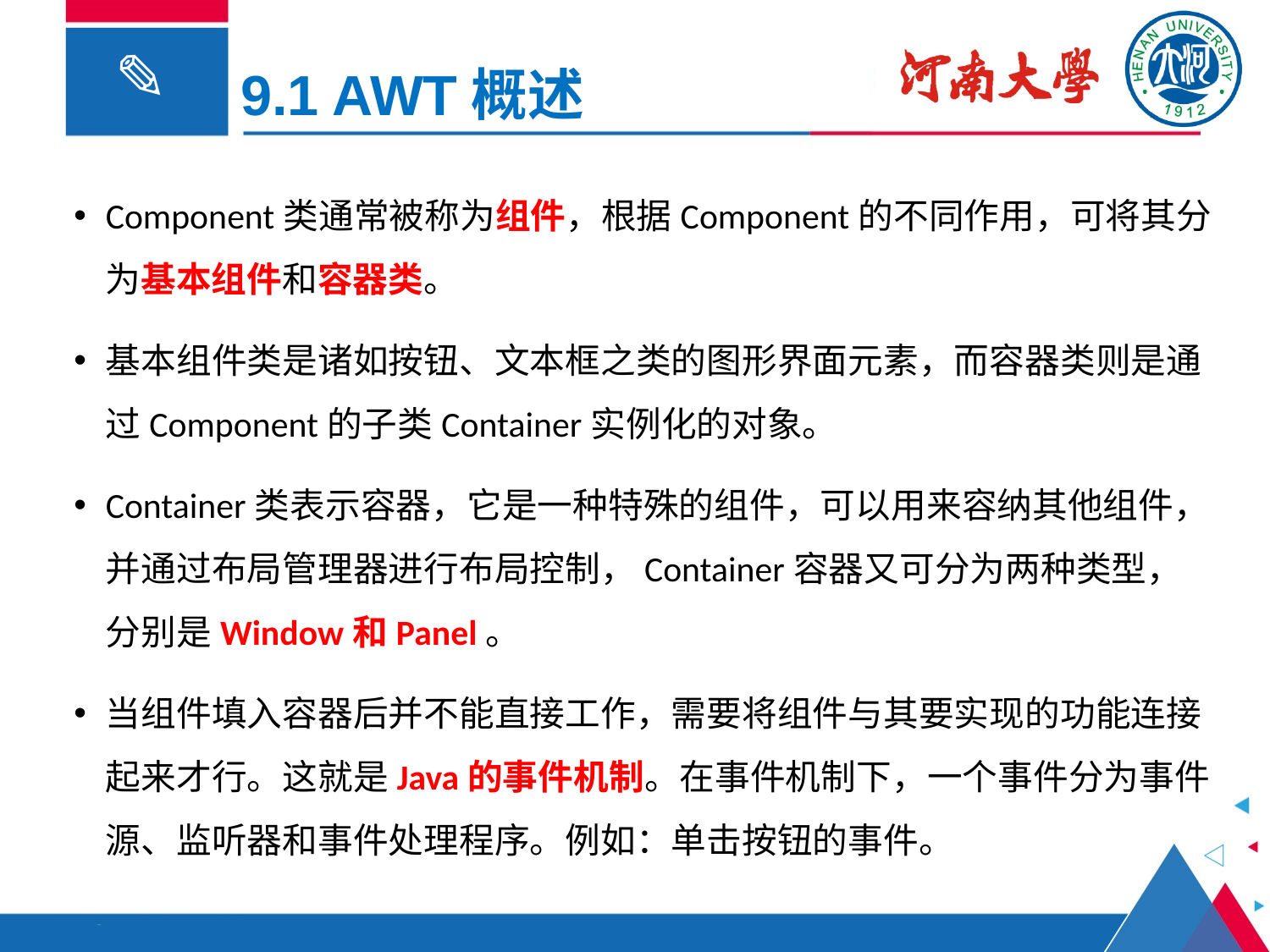

9.1 AWT概述
Component类通常被称为组件，根据Component的不同作用，可将其分为基本组件和容器类。
基本组件类是诸如按钮、文本框之类的图形界面元素，而容器类则是通过Component的子类Container实例化的对象。
Container类表示容器，它是一种特殊的组件，可以用来容纳其他组件，并通过布局管理器进行布局控制，Container容器又可分为两种类型，分别是Window和Panel。
当组件填入容器后并不能直接工作，需要将组件与其要实现的功能连接起来才行。这就是Java的事件机制。在事件机制下，一个事件分为事件源、监听器和事件处理程序。例如：单击按钮的事件。